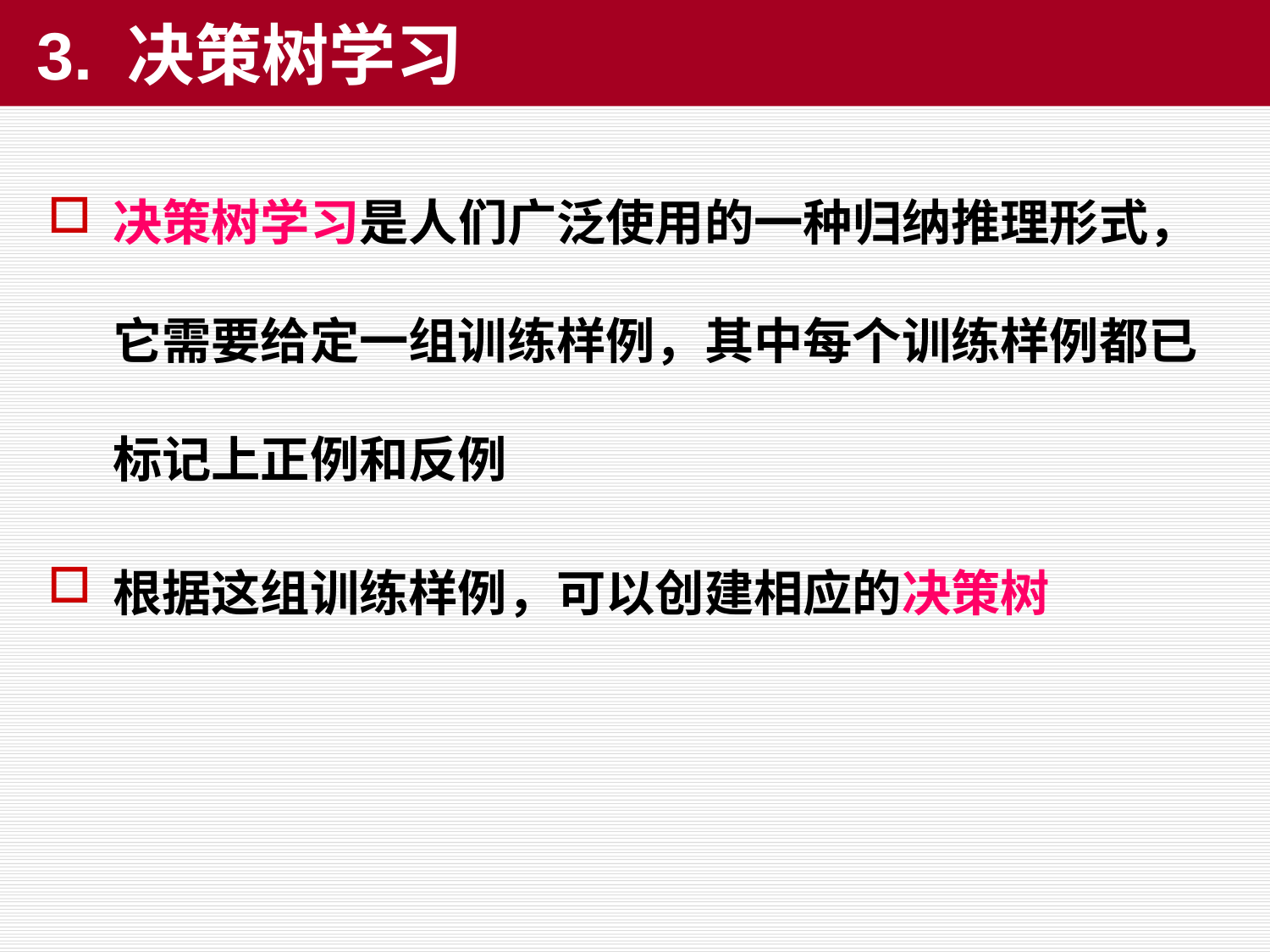

# 3. 决策树学习
决策树学习是人们广泛使用的一种归纳推理形式，它需要给定一组训练样例，其中每个训练样例都已标记上正例和反例
根据这组训练样例，可以创建相应的决策树